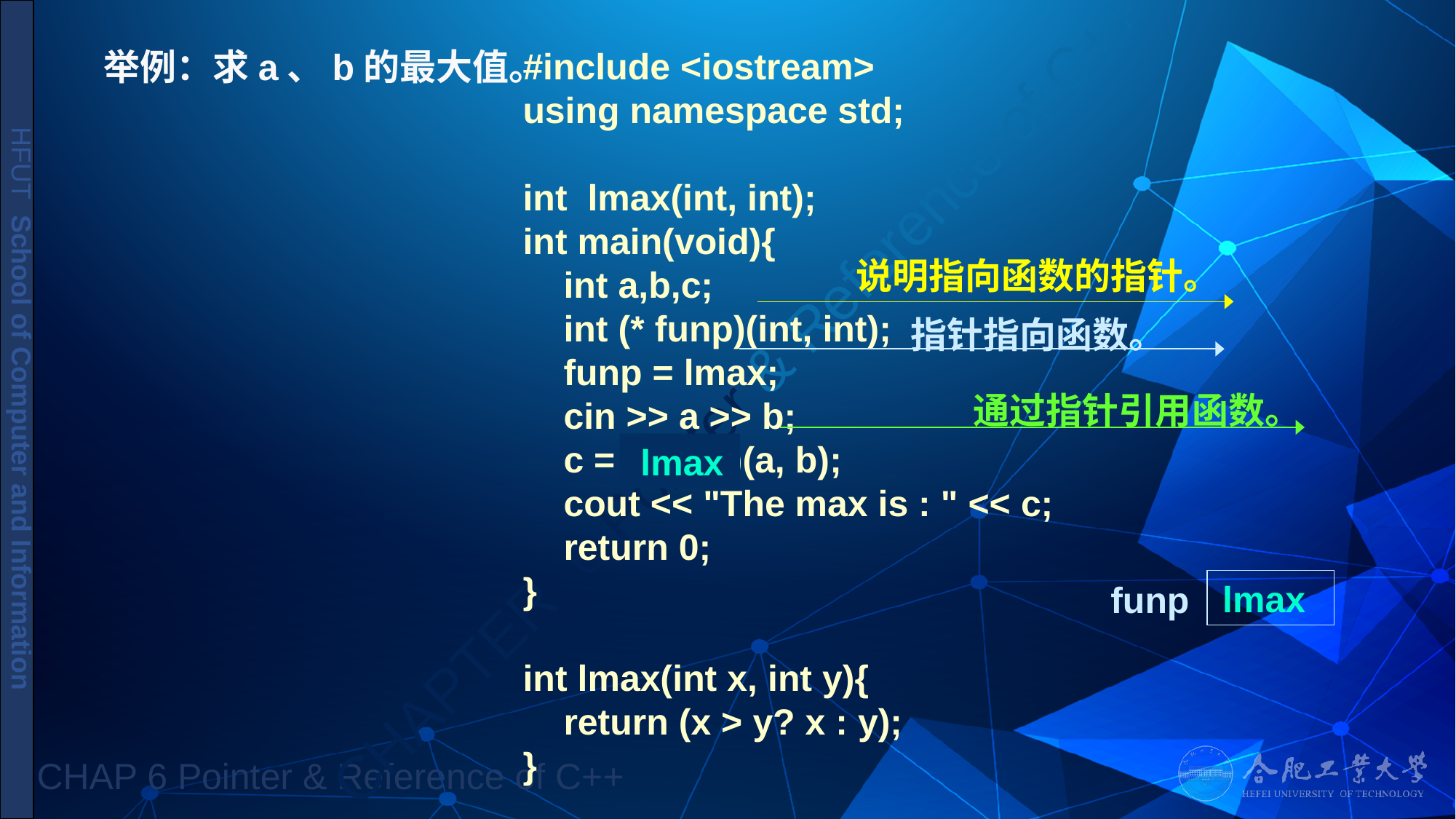

# 举例：求a、b的最大值。
#include <iostream>
using namespace std;

int  lmax(int, int);
int main(void){
    int a,b,c;
    int (* funp)(int, int);
    funp = lmax;
    cin >> a >> b;
    c = (*funp)(a, b);
    cout << "The max is : " << c;
    return 0;
}

int lmax(int x, int y){
    return (x > y? x : y);
}
说明指向函数的指针。
指针指向函数。
通过指针引用函数。
 lmax

lmax
funp